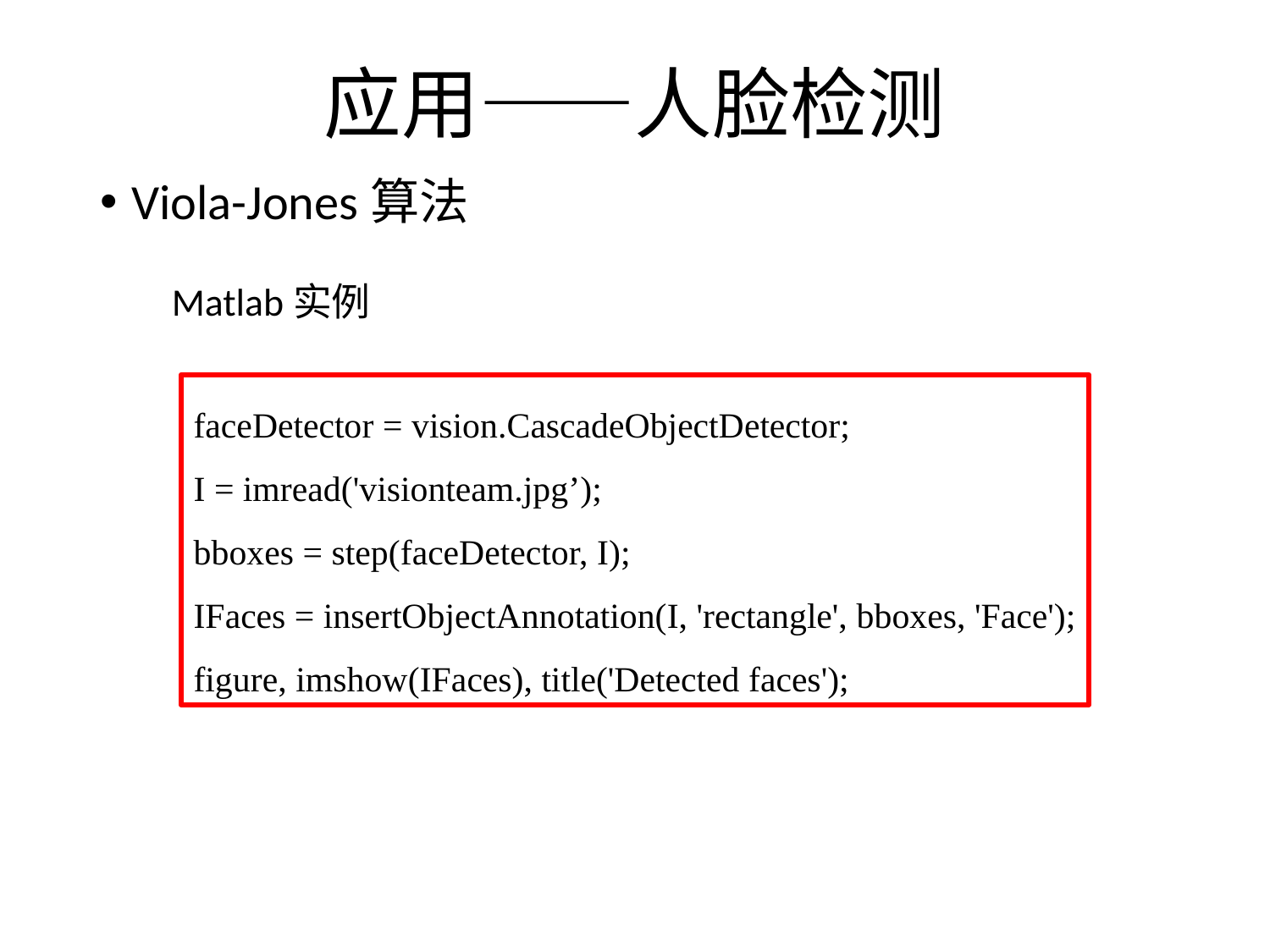

# 应用——人脸检测
Viola-Jones算法
Matlab实例
faceDetector = vision.CascadeObjectDetector;
I = imread('visionteam.jpg’);
bboxes = step(faceDetector, I);
IFaces = insertObjectAnnotation(I, 'rectangle', bboxes, 'Face');
figure, imshow(IFaces), title('Detected faces');